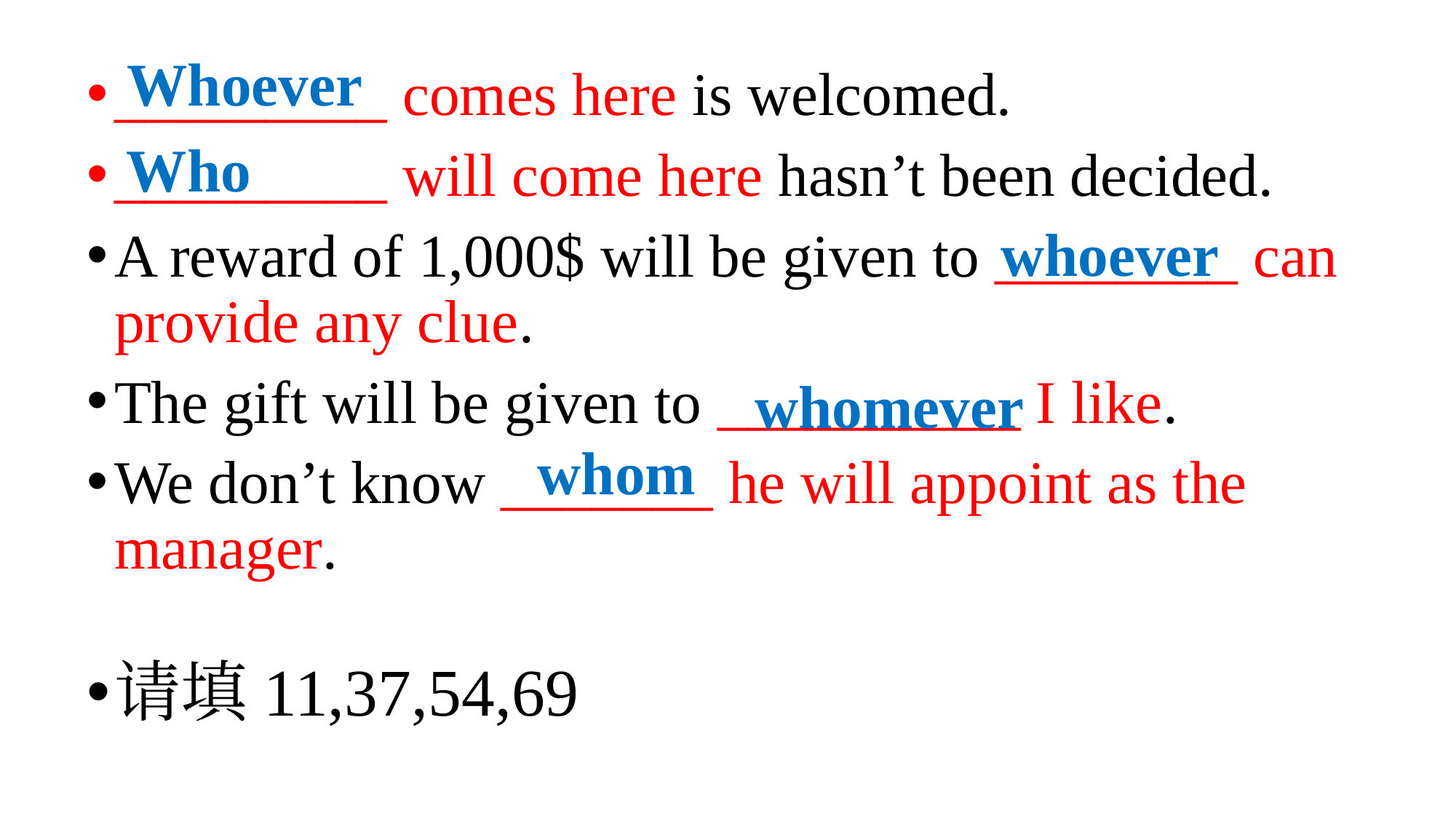

Whoever
_________ comes here is welcomed.
_________ will come here hasn’t been decided.
A reward of 1,000$ will be given to ________ can provide any clue.
The gift will be given to __________ I like.
We don’t know _______ he will appoint as the manager.

请填11,37,54,69
Who
whoever
whomever
whom